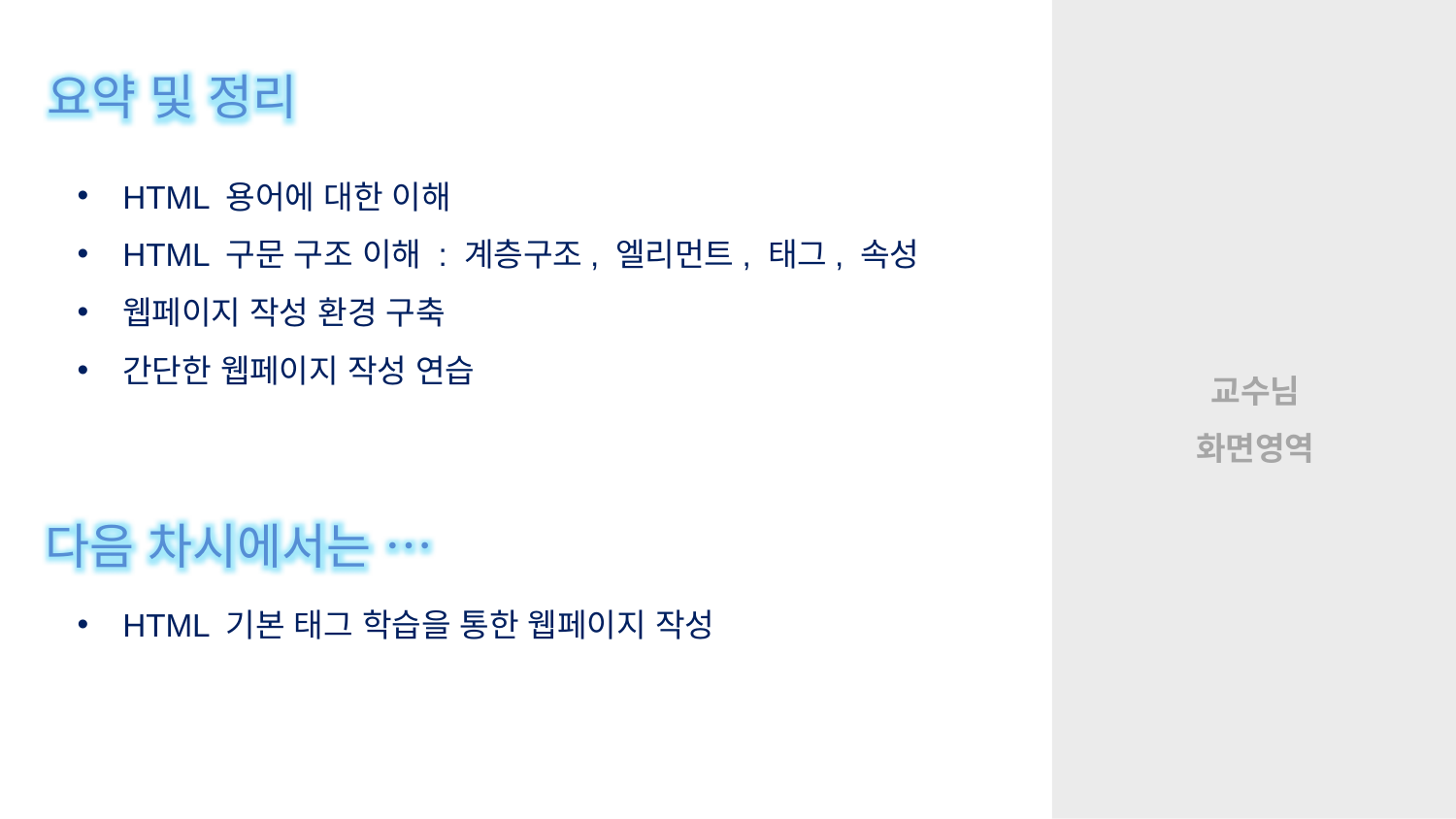

요약 및 정리
HTML 용어에 대한 이해
HTML 구문 구조 이해 : 계층구조, 엘리먼트, 태그, 속성
웹페이지 작성 환경 구축
간단한 웹페이지 작성 연습

다음 차시에서는 …
HTML 기본 태그 학습을 통한 웹페이지 작성